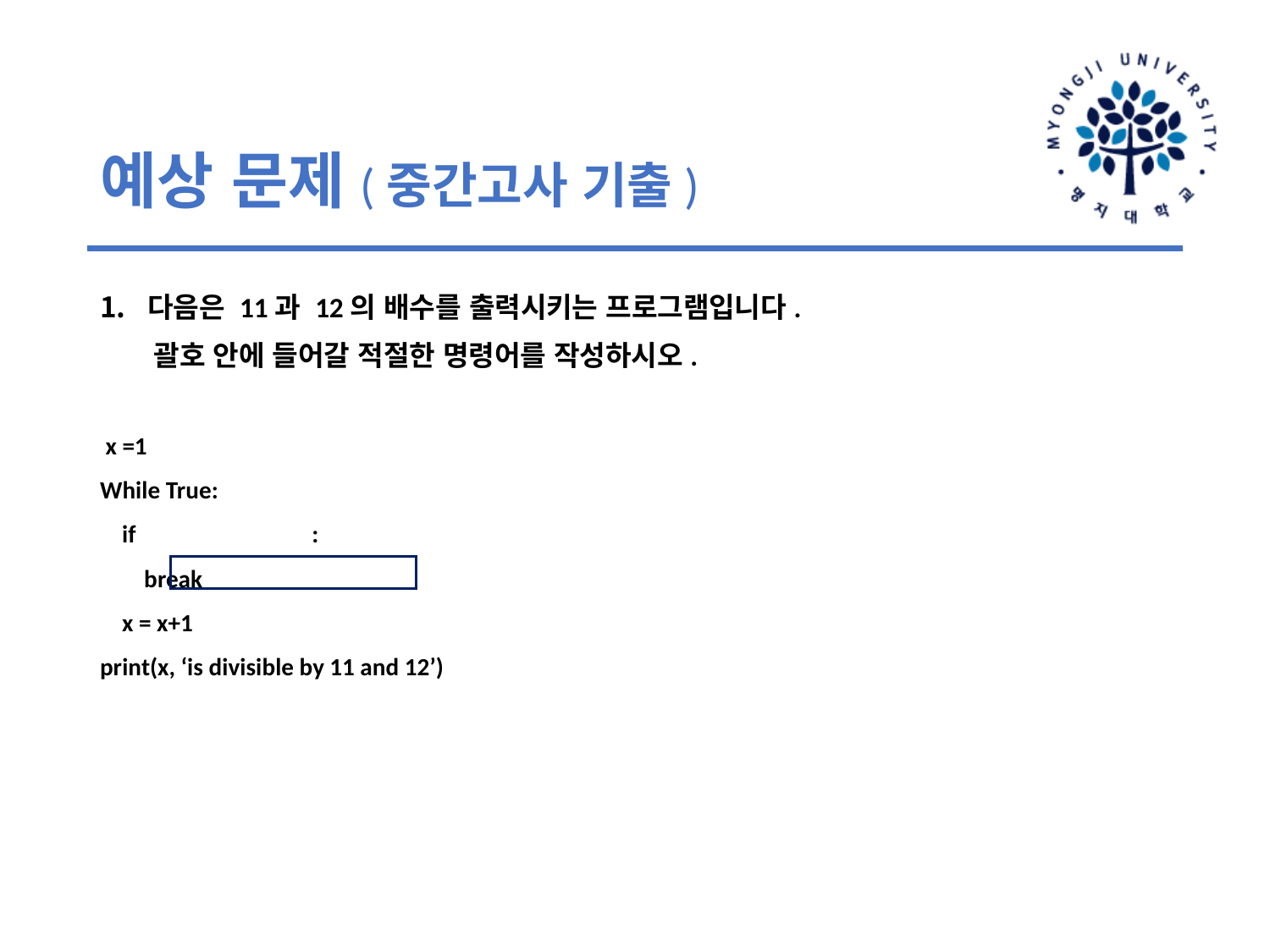

# 예상 문제(중간고사 기출)
다음은 11과 12의 배수를 출력시키는 프로그램입니다.
      괄호 안에 들어갈 적절한 명령어를 작성하시오.

 x =1
While True:
    if                                :
        break
    x = x+1
print(x, ‘is divisible by 11 and 12’)